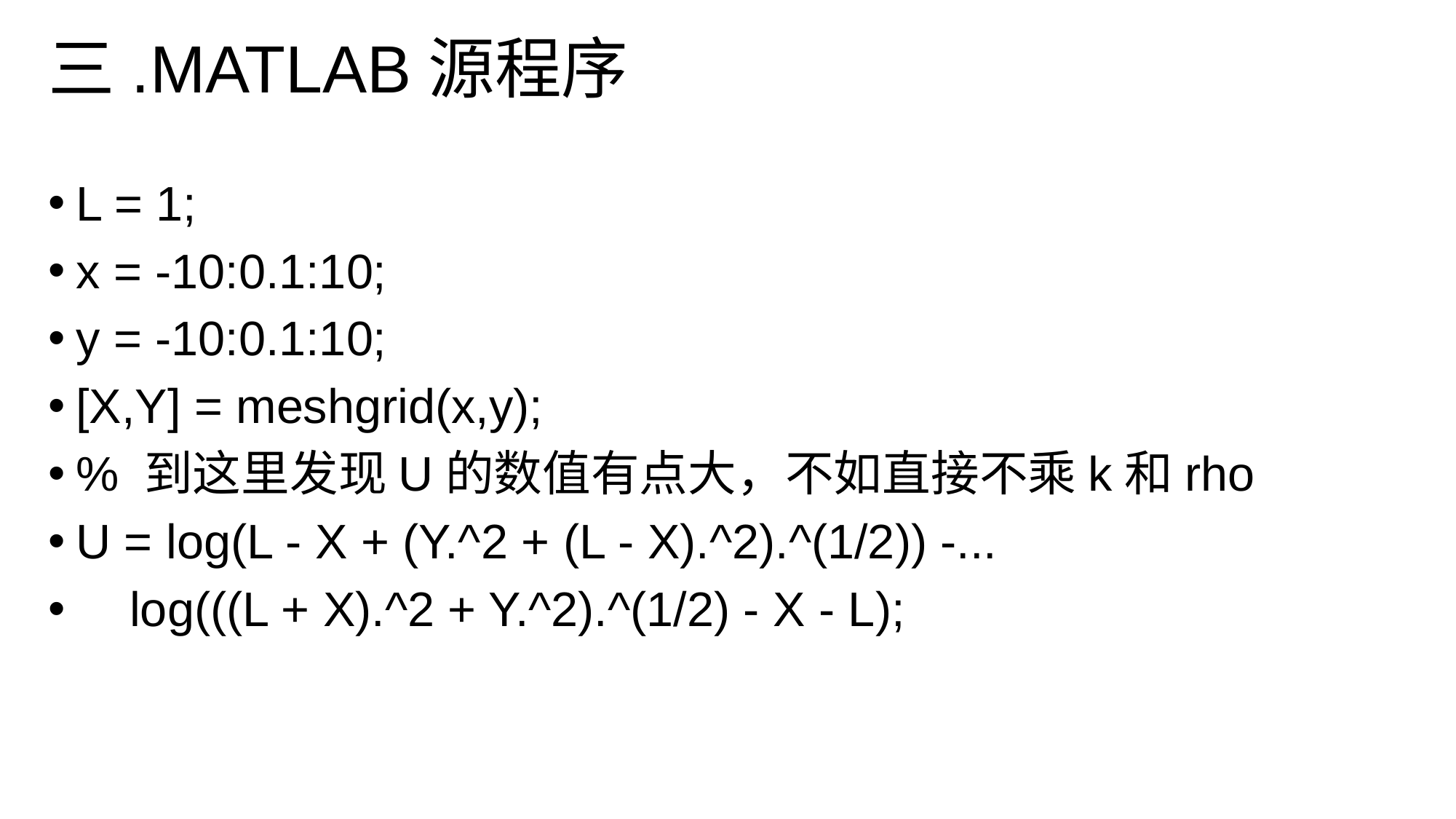

# 三.MATLAB源程序

L = 1;
x = -10:0.1:10;
y = -10:0.1:10;
[X,Y] = meshgrid(x,y);
% 到这里发现U的数值有点大，不如直接不乘k和rho
U = log(L - X + (Y.^2 + (L - X).^2).^(1/2)) -...
    log(((L + X).^2 + Y.^2).^(1/2) - X - L);